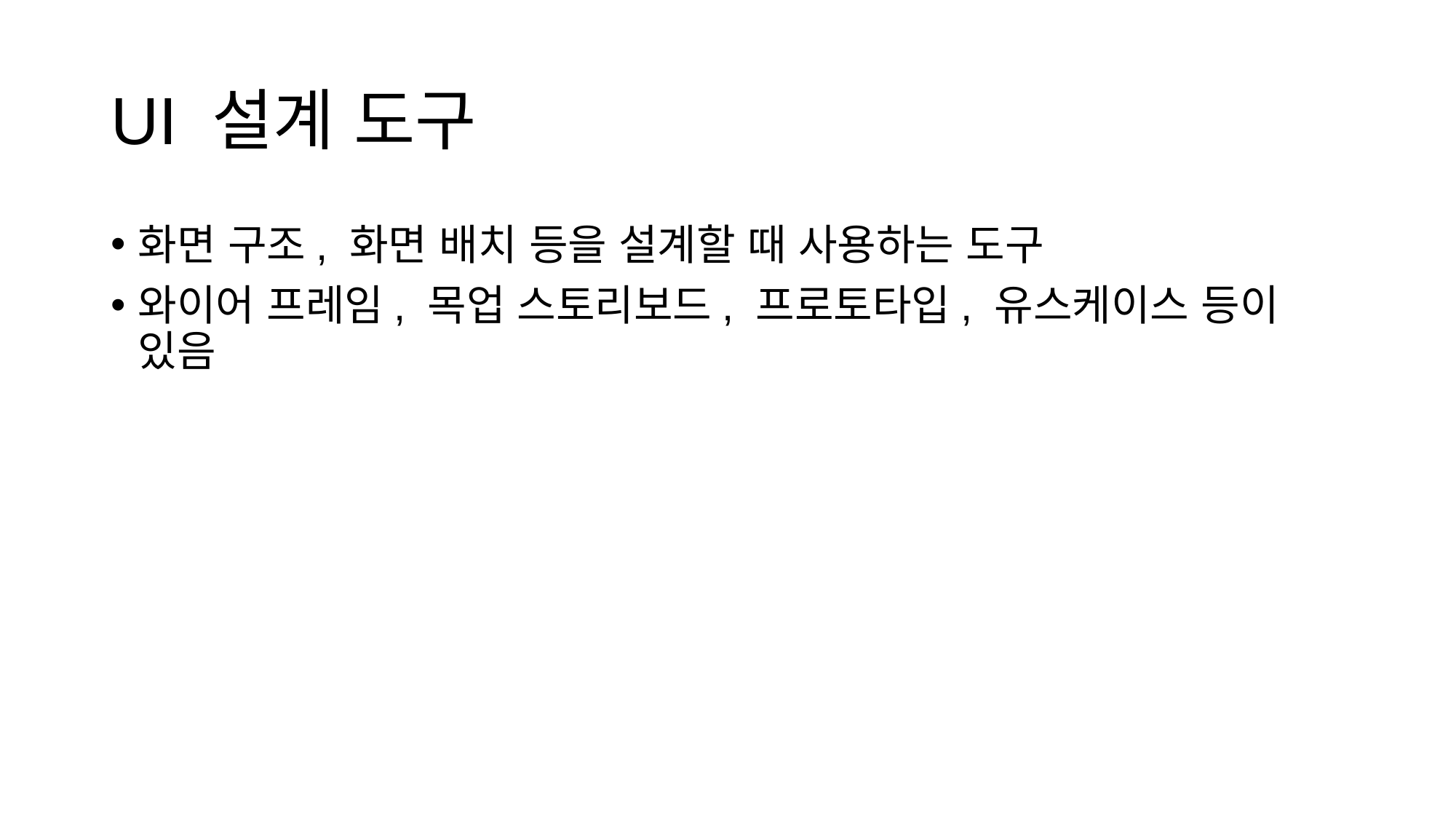

# UI 설계 도구
화면 구조, 화면 배치 등을 설계할 때 사용하는 도구
와이어 프레임, 목업 스토리보드, 프로토타입, 유스케이스 등이 있음